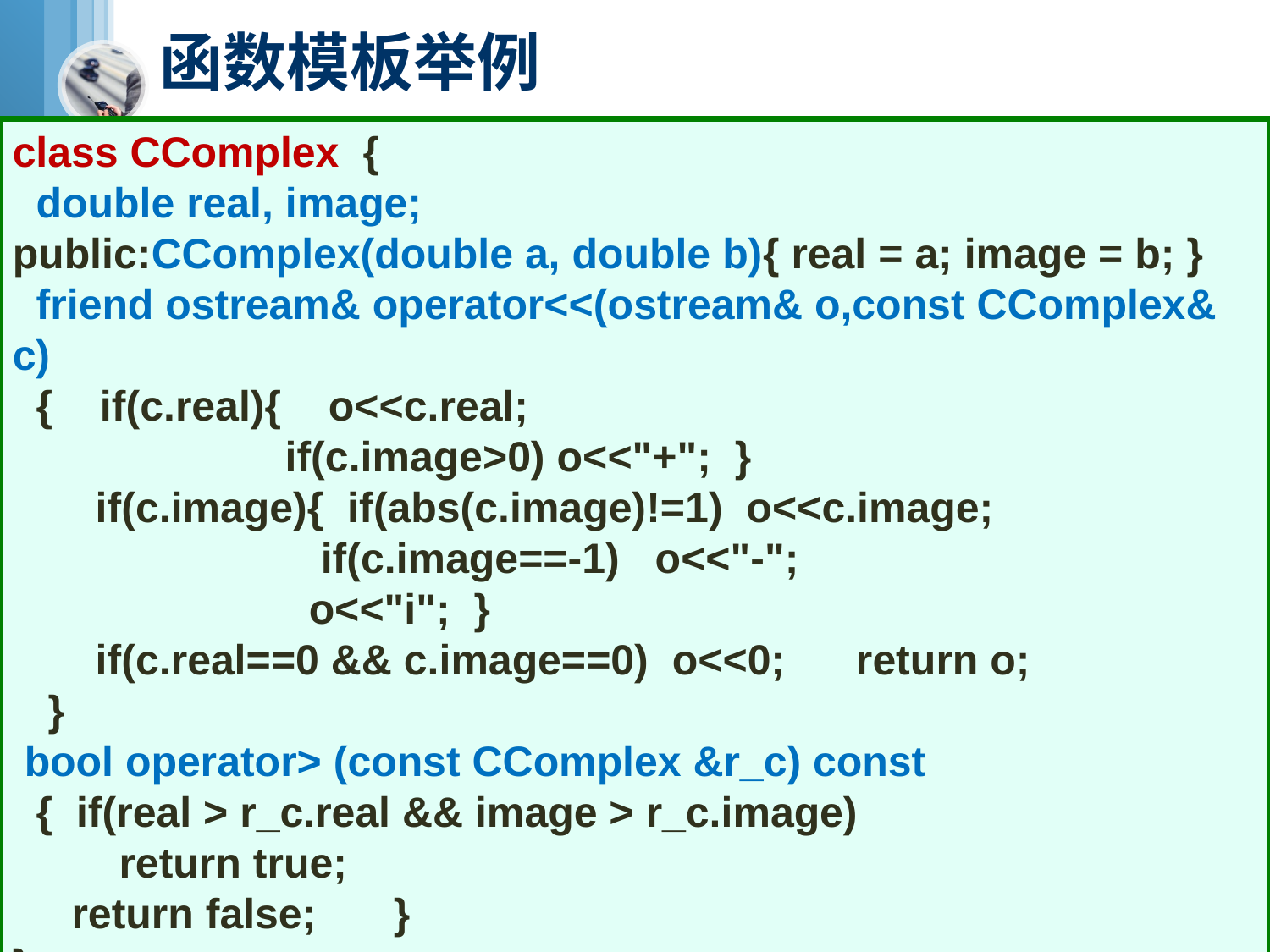

# 函数模板举例
class CComplex  {
  double real, image;
public:CComplex(double a, double b){ real = a; image = b; }
  friend ostream& operator<<(ostream& o,const CComplex& c)
  {    if(c.real){    o<<c.real;
                       if(c.image>0) o<<"+";  }
       if(c.image){  if(abs(c.image)!=1)  o<<c.image;
                          if(c.image==-1)   o<<"-";
                         o<<"i";  }
       if(c.real==0 && c.image==0)  o<<0;      return o;
   }
 bool operator> (const CComplex &r_c) const
  {  if(real > r_c.real && image > r_c.image)
         return true;
     return false;	}
};